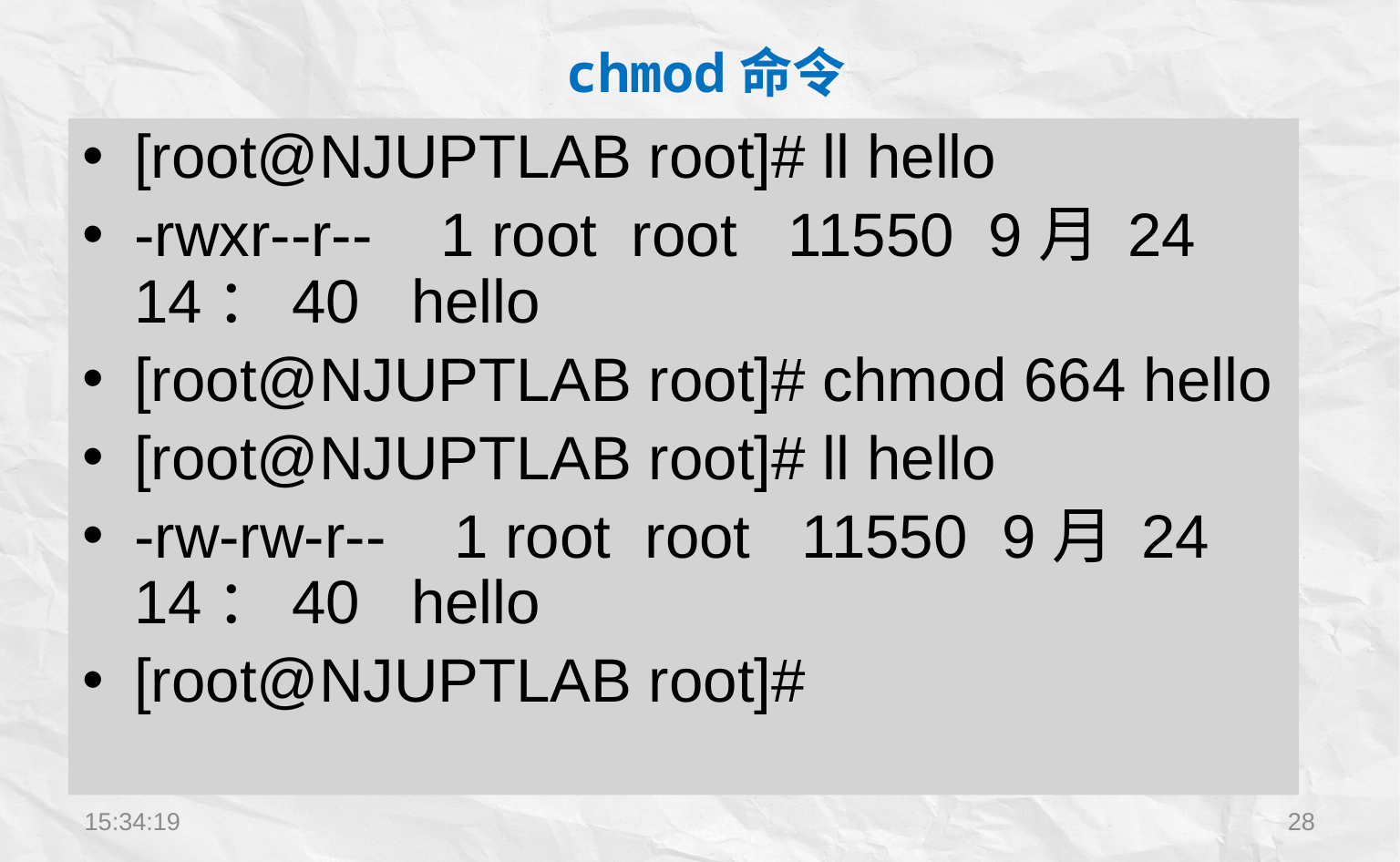

chmod命令
[root@NJUPTLAB root]# ll hello
-rwxr--r--    1 root  root   11550  9月 24  14：40   hello
[root@NJUPTLAB root]# chmod 664 hello
[root@NJUPTLAB root]# ll hello
-rw-rw-r--    1 root  root   11550  9月 24  14：40   hello
[root@NJUPTLAB root]#
【功能说明】：改变文件的访问权限。
【命令格式】：chmod[选项] [权限] 文件。
【常用参数】：命令的常见参数如下：
-c：若该文件权限确定已经更改，才显示其更改动作。
-f：若该文件权限无法被更改也不要显示错误信息。
-v：显示权限变更的详细资料。
15:34:19
28